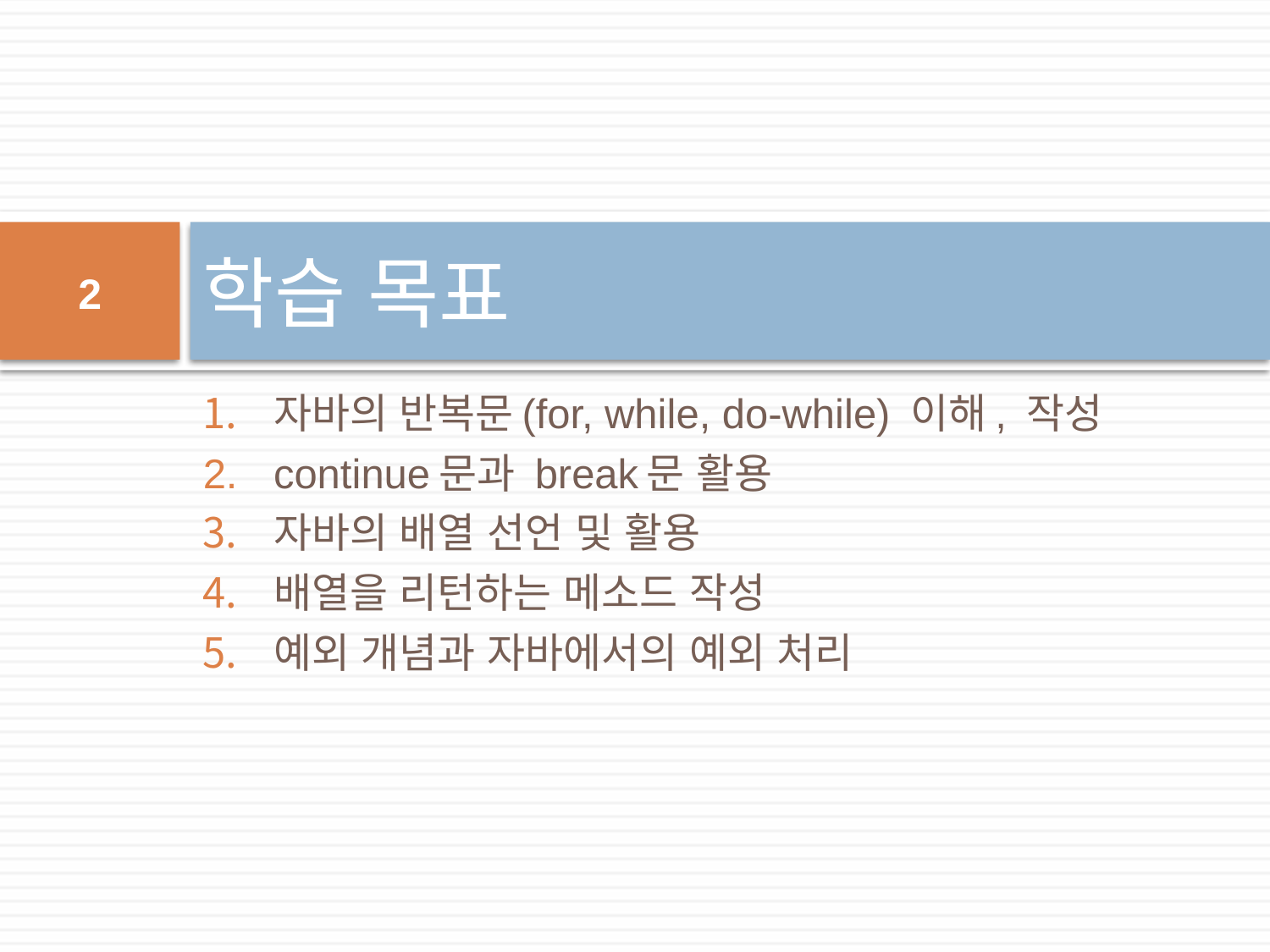

# 학습 목표
2
자바의 반복문(for, while, do-while) 이해, 작성
continue문과 break문 활용
자바의 배열 선언 및 활용
배열을 리턴하는 메소드 작성
예외 개념과 자바에서의 예외 처리